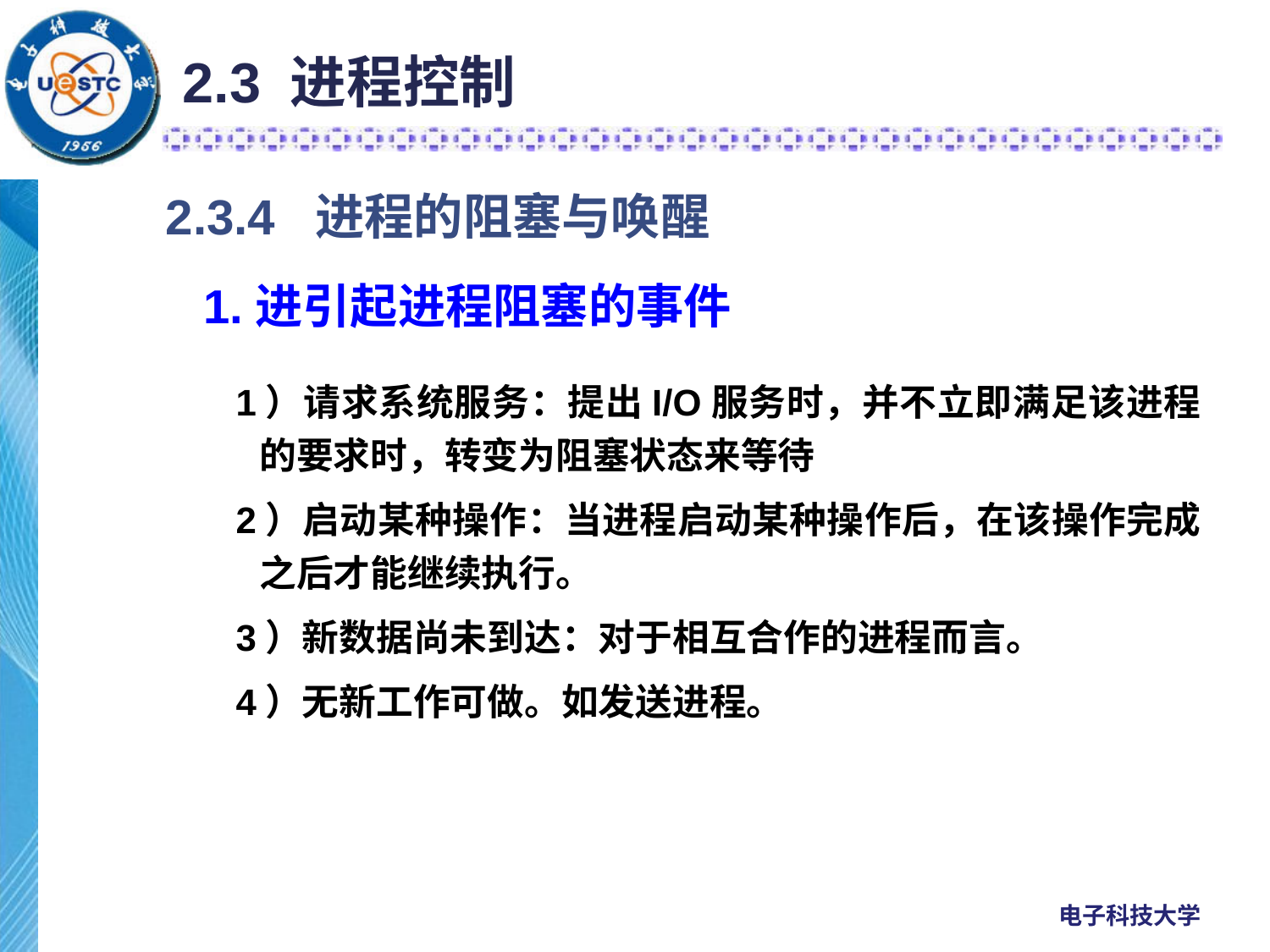

2.3 进程控制
2.3.4  进程的阻塞与唤醒
1.进引起进程阻塞的事件

1）请求系统服务：提出I/O服务时，并不立即满足该进程的要求时，转变为阻塞状态来等待
2）启动某种操作：当进程启动某种操作后，在该操作完成之后才能继续执行。
3）新数据尚未到达：对于相互合作的进程而言。
4）无新工作可做。如发送进程。